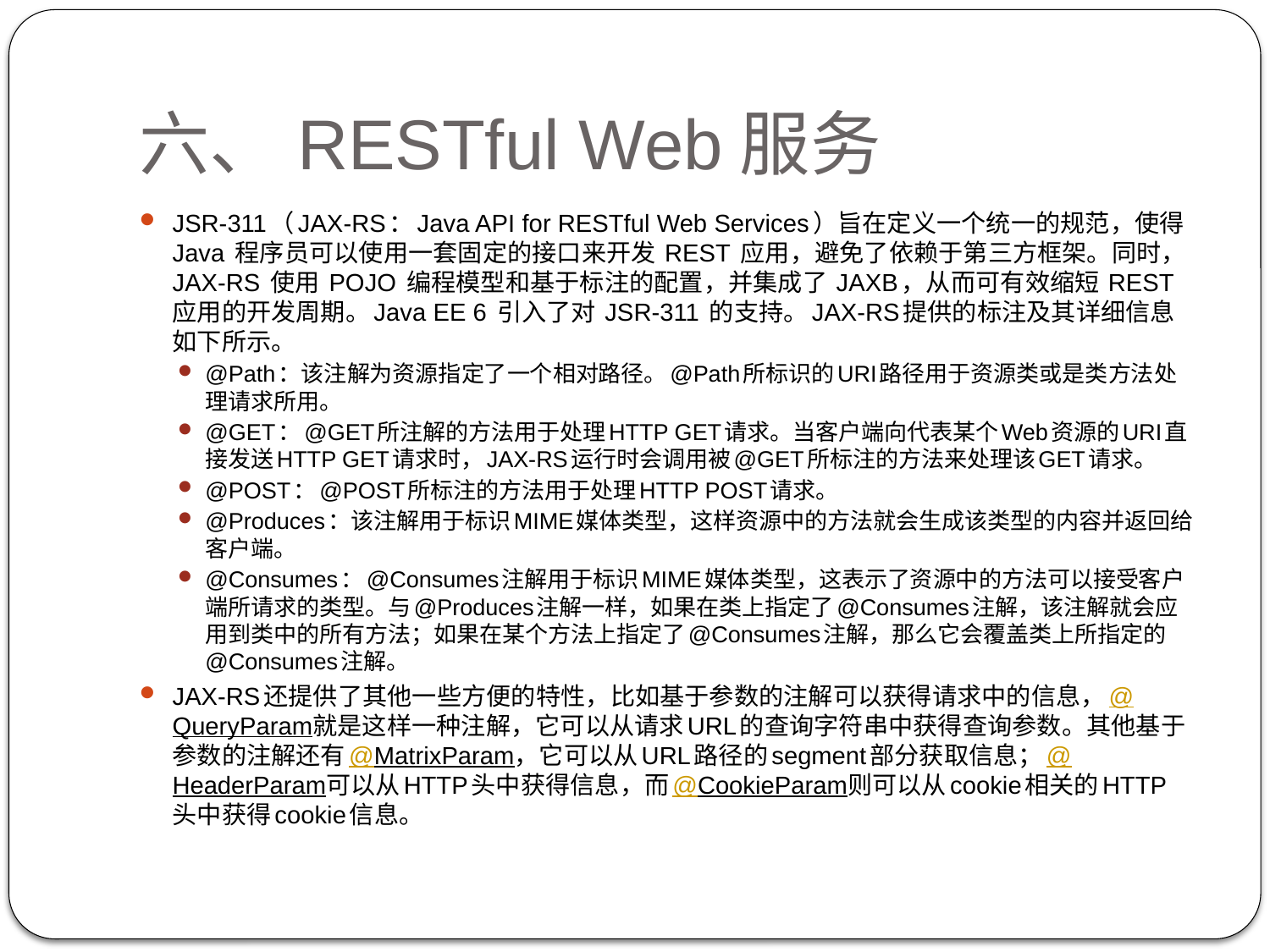

# 六、RESTful Web服务
JSR-311（JAX-RS：Java API for RESTful Web Services）旨在定义一个统一的规范，使得 Java 程序员可以使用一套固定的接口来开发 REST 应用，避免了依赖于第三方框架。同时，JAX-RS 使用 POJO 编程模型和基于标注的配置，并集成了 JAXB，从而可有效缩短 REST 应用的开发周期。Java EE 6 引入了对 JSR-311 的支持。JAX-RS提供的标注及其详细信息如下所示。
@Path：该注解为资源指定了一个相对路径。@Path所标识的URI路径用于资源类或是类方法处理请求所用。
@GET：@GET所注解的方法用于处理HTTP GET请求。当客户端向代表某个Web资源的URI直接发送HTTP GET请求时，JAX-RS运行时会调用被@GET所标注的方法来处理该GET请求。
@POST：@POST所标注的方法用于处理HTTP POST请求。
@Produces：该注解用于标识MIME媒体类型，这样资源中的方法就会生成该类型的内容并返回给客户端。
@Consumes：@Consumes注解用于标识MIME媒体类型，这表示了资源中的方法可以接受客户端所请求的类型。与@Produces注解一样，如果在类上指定了@Consumes注解，该注解就会应用到类中的所有方法；如果在某个方法上指定了@Consumes注解，那么它会覆盖类上所指定的@Consumes注解。
JAX-RS还提供了其他一些方便的特性，比如基于参数的注解可以获得请求中的信息，@QueryParam就是这样一种注解，它可以从请求URL的查询字符串中获得查询参数。其他基于参数的注解还有@MatrixParam，它可以从URL路径的segment部分获取信息；@HeaderParam可以从HTTP头中获得信息，而@CookieParam则可以从cookie相关的HTTP头中获得cookie信息。